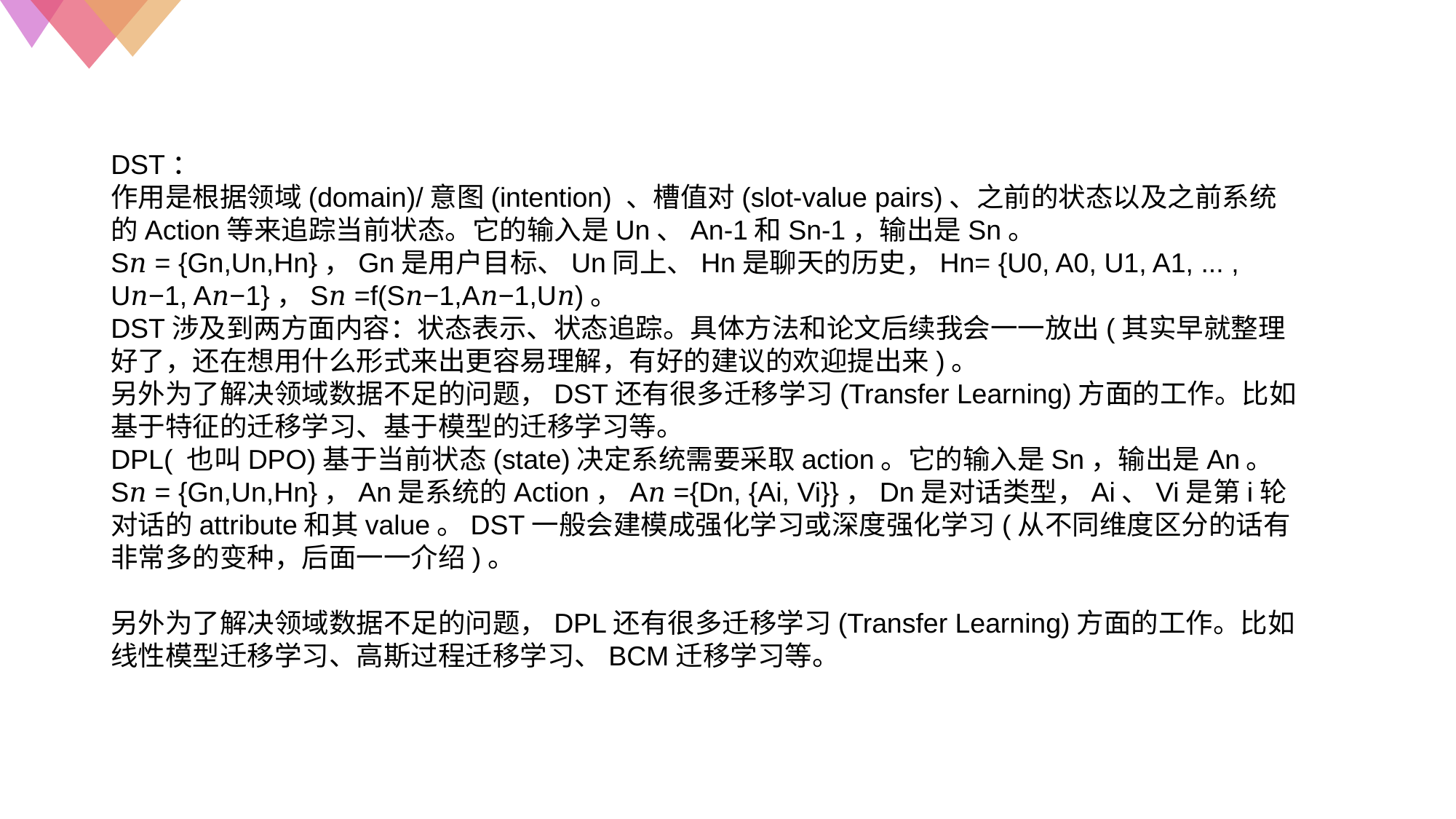

DST：
作用是根据领域(domain)/意图(intention) 、槽值对(slot-value pairs)、之前的状态以及之前系统的Action等来追踪当前状态。它的输入是Un、An-1和Sn-1，输出是Sn。
S𝑛 = {Gn,Un,Hn}，Gn是用户目标、Un同上、Hn是聊天的历史，Hn= {U0, A0, U1, A1, ... , U𝑛−1, A𝑛−1}，S𝑛 =f(S𝑛−1,A𝑛−1,U𝑛)。
DST涉及到两方面内容：状态表示、状态追踪。具体方法和论文后续我会一一放出(其实早就整理好了，还在想用什么形式来出更容易理解，有好的建议的欢迎提出来)。
另外为了解决领域数据不足的问题，DST还有很多迁移学习(Transfer Learning)方面的工作。比如基于特征的迁移学习、基于模型的迁移学习等。
DPL( 也叫DPO)基于当前状态(state)决定系统需要采取action。它的输入是Sn，输出是An。
S𝑛 = {Gn,Un,Hn}，An是系统的Action，A𝑛 ={Dn, {Ai, Vi}}，Dn是对话类型，Ai、Vi是第i轮对话的attribute和其value。DST一般会建模成强化学习或深度强化学习(从不同维度区分的话有非常多的变种，后面一一介绍)。

另外为了解决领域数据不足的问题，DPL还有很多迁移学习(Transfer Learning)方面的工作。比如线性模型迁移学习、高斯过程迁移学习、BCM迁移学习等。